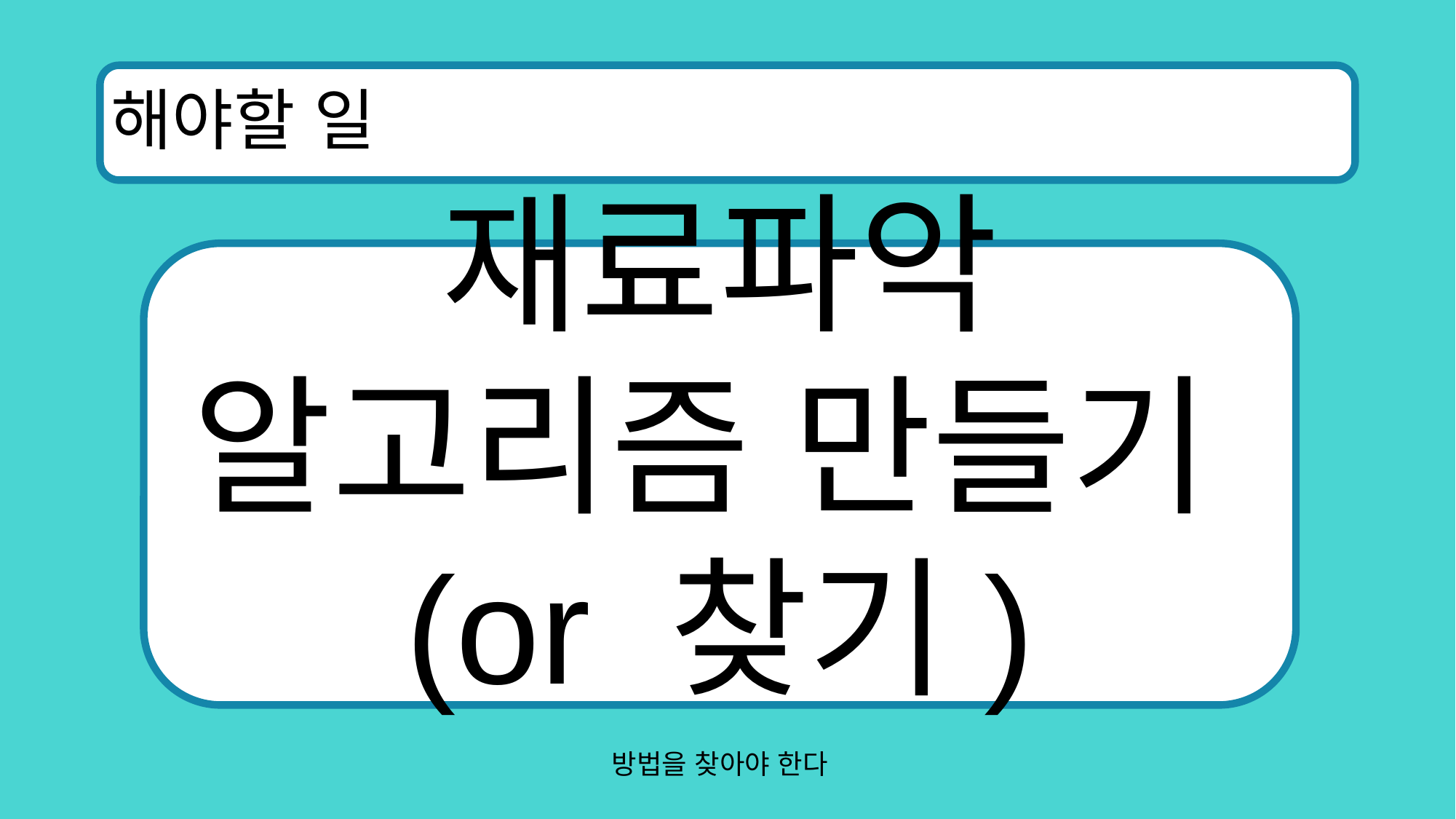

# 해야할 일

재료파악 알고리즘 만들기(or 찾기)

방법을 찾아야 한다